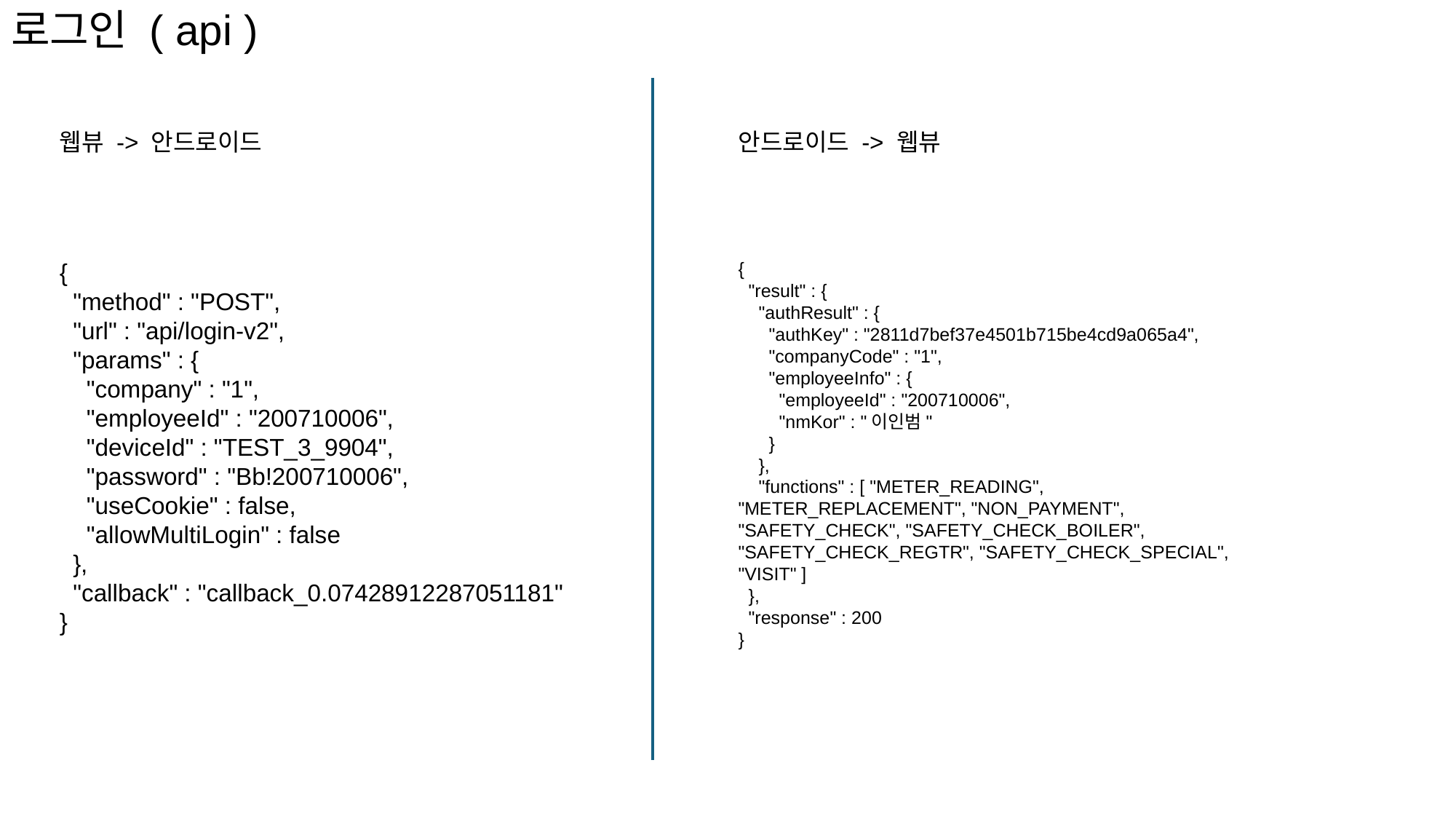

# 로그인 ( api )
웹뷰 -> 안드로이드
안드로이드 -> 웹뷰
{
  "method" : "POST",
  "url" : "api/login-v2",
  "params" : {
    "company" : "1",
    "employeeId" : "200710006",
    "deviceId" : "TEST_3_9904",
    "password" : "Bb!200710006",
    "useCookie" : false,
    "allowMultiLogin" : false
  },
  "callback" : "callback_0.07428912287051181"
}
{
  "result" : {
    "authResult" : {
      "authKey" : "2811d7bef37e4501b715be4cd9a065a4",
      "companyCode" : "1",
      "employeeInfo" : {
        "employeeId" : "200710006",
        "nmKor" : "이인범"
      }
    },
    "functions" : [ "METER_READING", "METER_REPLACEMENT", "NON_PAYMENT", "SAFETY_CHECK", "SAFETY_CHECK_BOILER", "SAFETY_CHECK_REGTR", "SAFETY_CHECK_SPECIAL", "VISIT" ]
  },
  "response" : 200
}